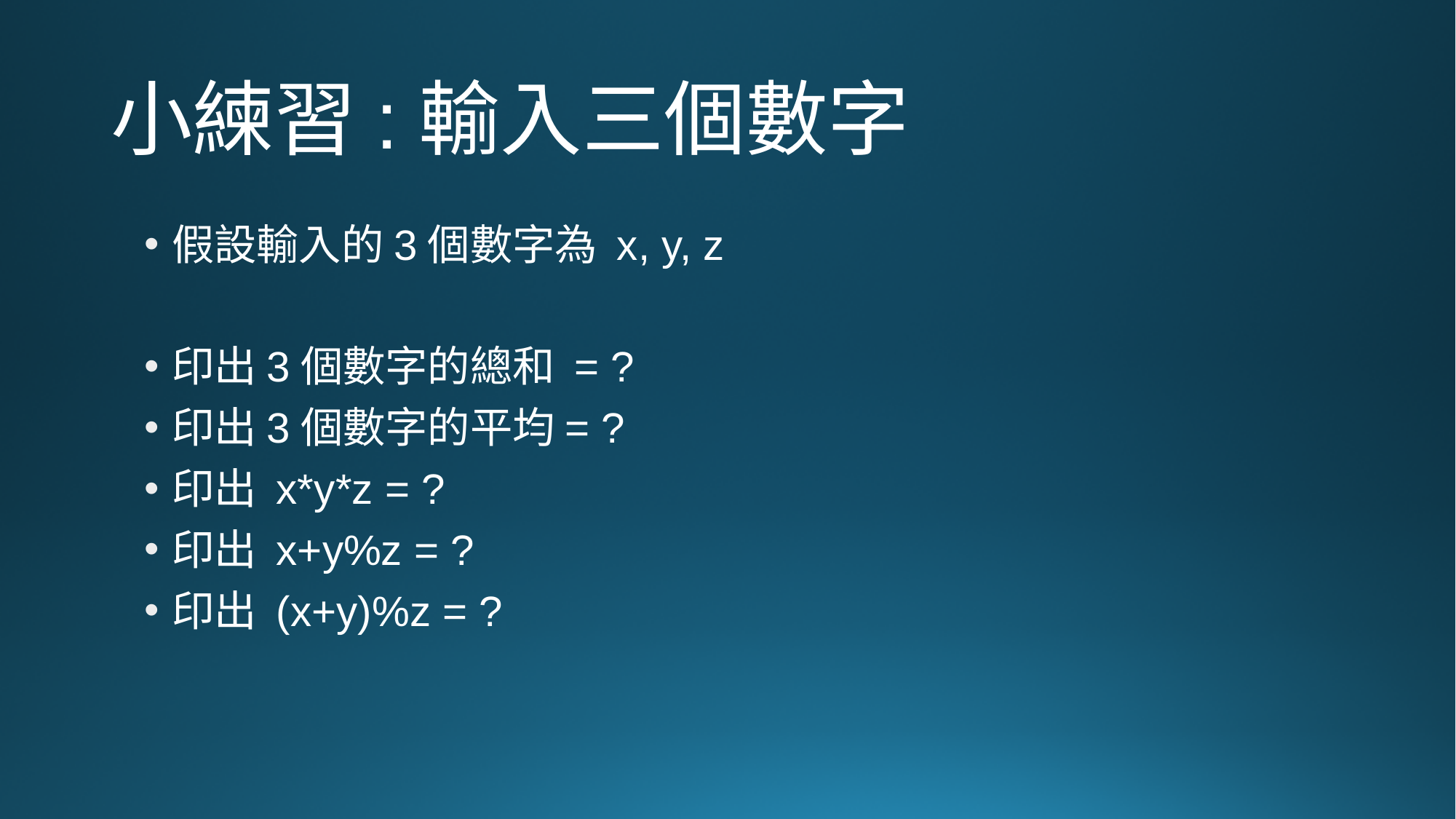

# 小練習:輸入三個數字
假設輸入的3個數字為 x, y, z

印出3個數字的總和 = ?
印出3個數字的平均= ?
印出 x*y*z = ?
印出 x+y%z = ?
印出 (x+y)%z = ?